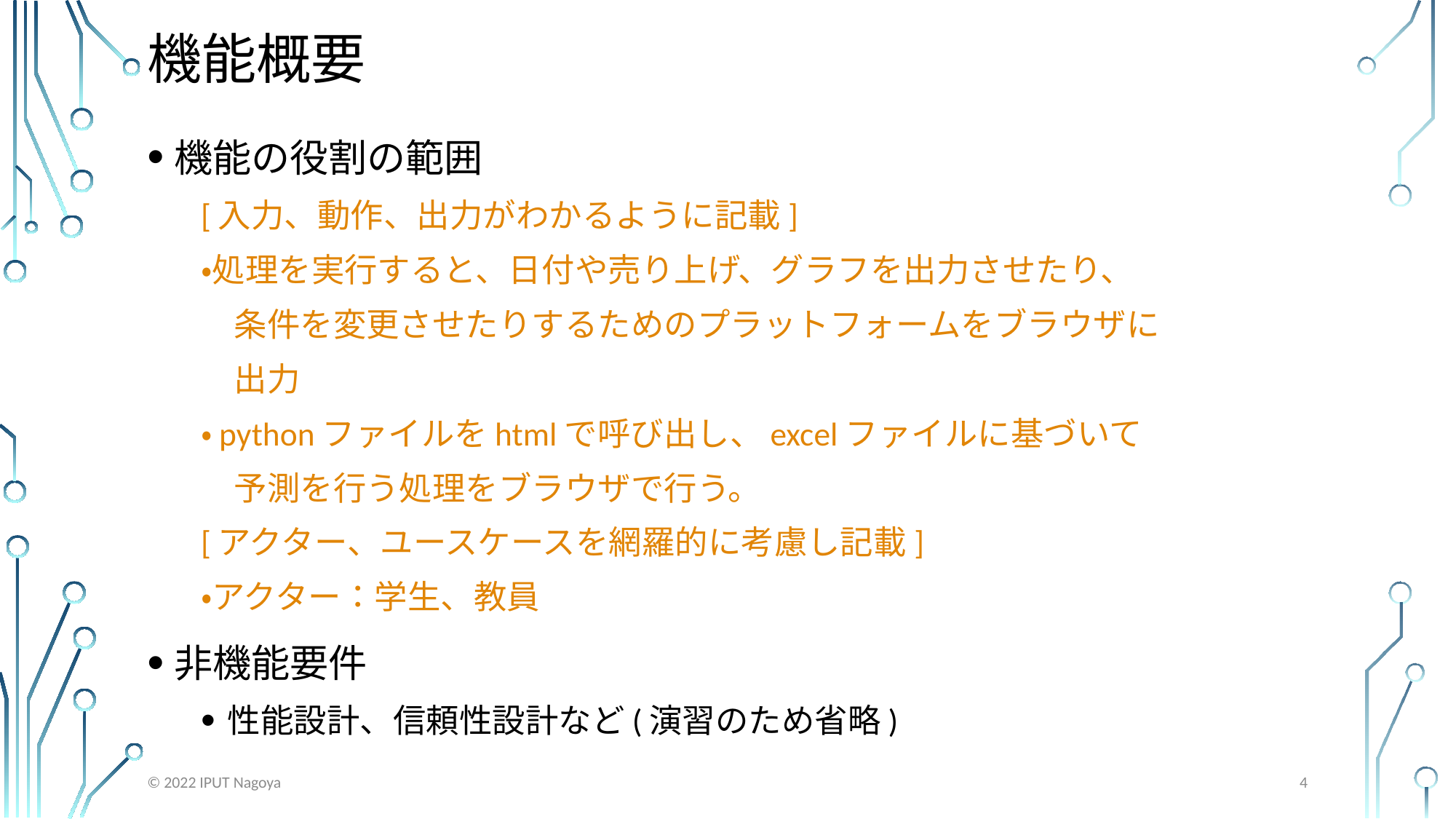

# 機能概要
機能の役割の範囲
[入力、動作、出力がわかるように記載]
・処理を実行すると、日付や売り上げ、グラフを出力させたり、
　条件を変更させたりするためのプラットフォームをブラウザに
　出力
・pythonファイルをhtmlで呼び出し、excelファイルに基づいて
　予測を行う処理をブラウザで行う。
[アクター、ユースケースを網羅的に考慮し記載]
・アクター：学生、教員
非機能要件
性能設計、信頼性設計など(演習のため省略)
4
©️ 2022 IPUT Nagoya